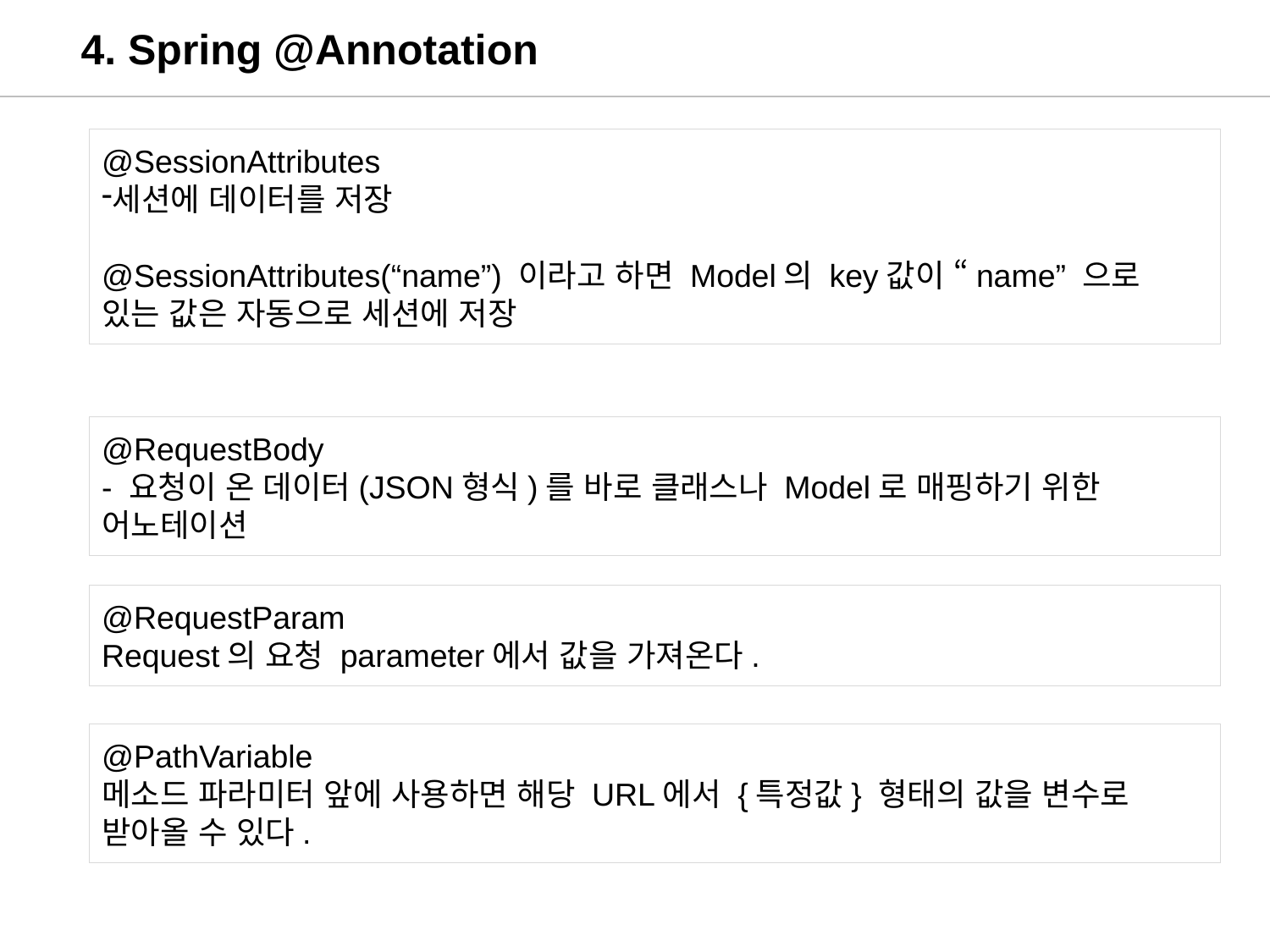

4. Spring @Annotation
@SessionAttributes
세션에 데이터를 저장

@SessionAttributes(“name”) 이라고 하면 Model의 key값이 “name” 으로 있는 값은 자동으로 세션에 저장
@RequestBody
- 요청이 온 데이터(JSON형식)를 바로 클래스나 Model로 매핑하기 위한 어노테이션
@RequestParam
Request의 요청 parameter에서 값을 가져온다.
@PathVariable
메소드 파라미터 앞에 사용하면 해당 URL에서 {특정값} 형태의 값을 변수로 받아올 수 있다.